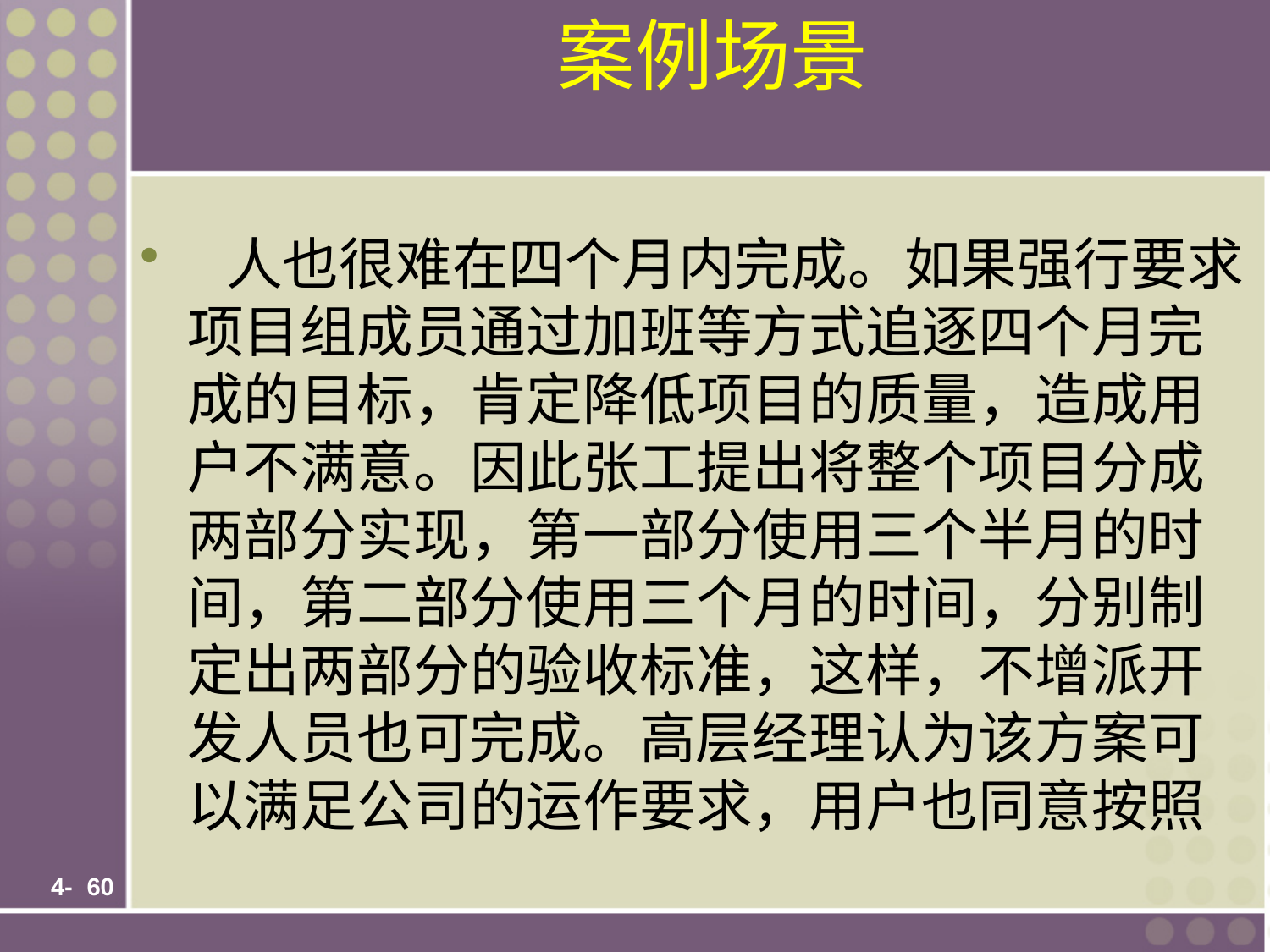

# 案例场景
  人也很难在四个月内完成。如果强行要求项目组成员通过加班等方式追逐四个月完成的目标，肯定降低项目的质量，造成用户不满意。因此张工提出将整个项目分成两部分实现，第一部分使用三个半月的时间，第二部分使用三个月的时间，分别制定出两部分的验收标准，这样，不增派开发人员也可完成。高层经理认为该方案可以满足公司的运作要求，用户也同意按照
  4-  60